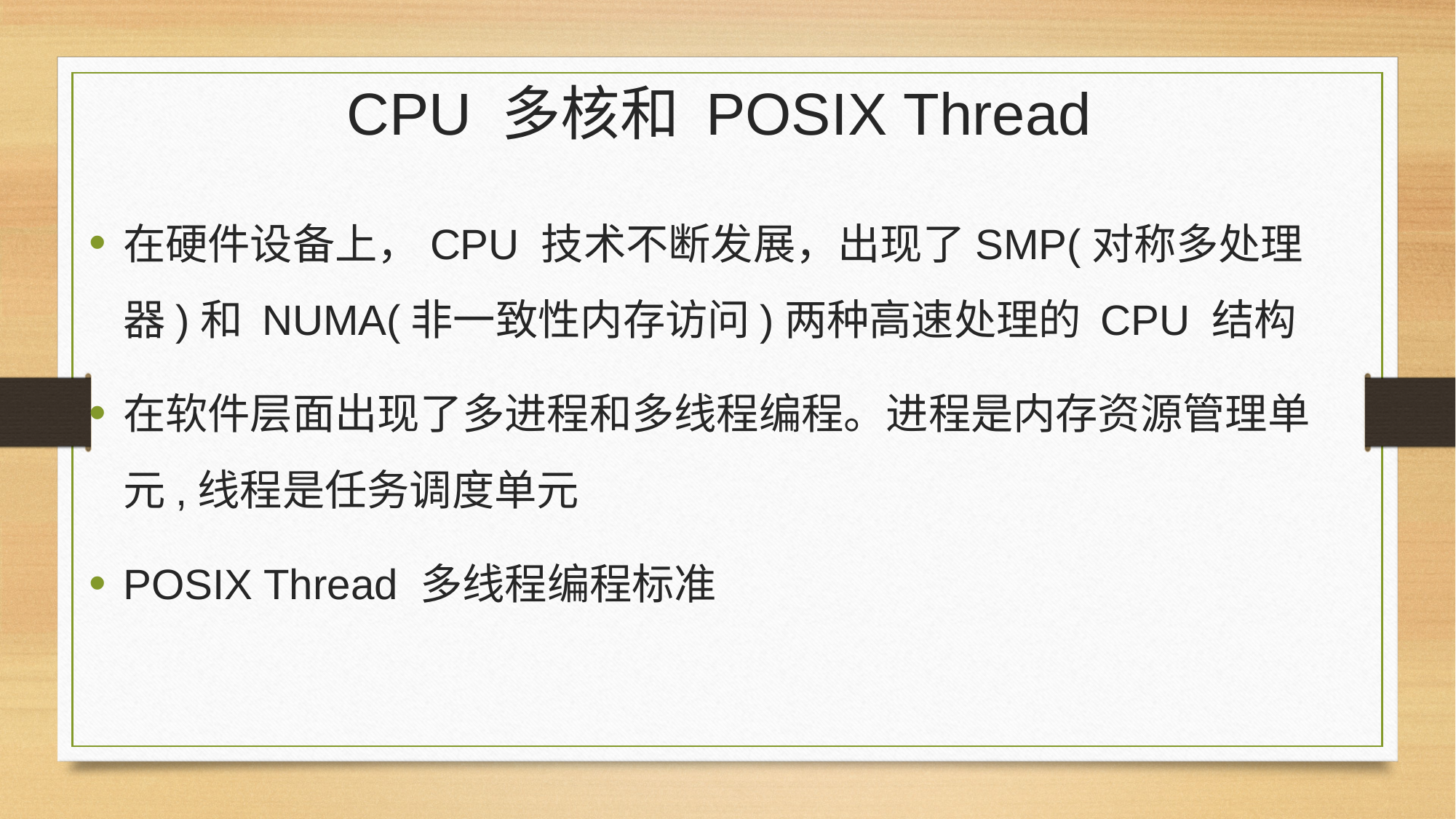

# CPU 多核和 POSIX Thread
在硬件设备上，CPU 技术不断发展，出现了SMP(对称多处理器)和 NUMA(非一致性内存访问)两种高速处理的 CPU 结构
在软件层面出现了多进程和多线程编程。进程是内存资源管理单元,线程是任务调度单元
POSIX Thread 多线程编程标准